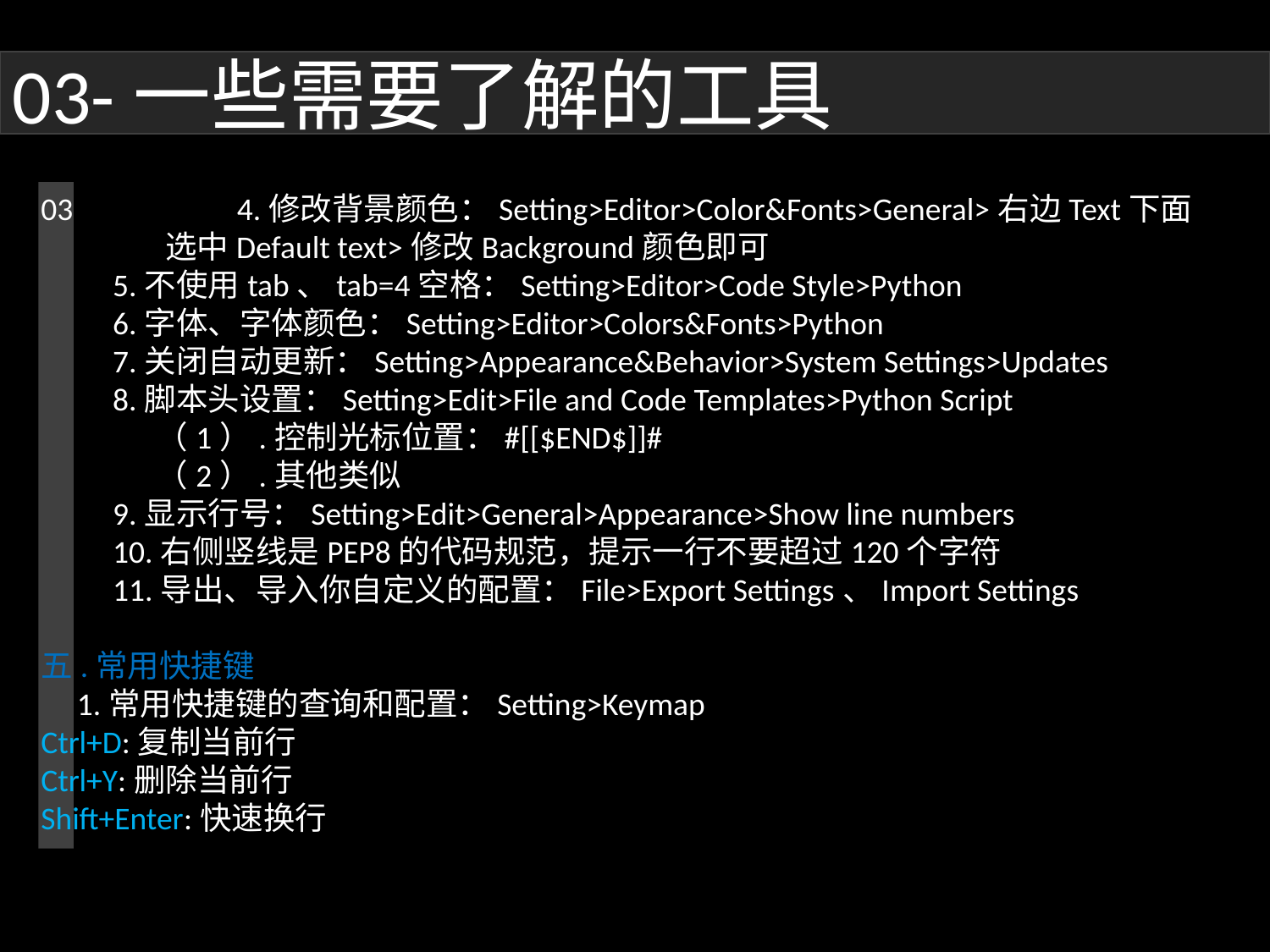

03-一些需要了解的工具
03 	          4.修改背景颜色：Setting>Editor>Color&Fonts>General>右边Text下面选中Default text>修改Background颜色即可
          5.不使用tab、tab=4空格：Setting>Editor>Code Style>Python
          6.字体、字体颜色：Setting>Editor>Colors&Fonts>Python
          7.关闭自动更新：Setting>Appearance&Behavior>System Settings>Updates
          8.脚本头设置：Setting>Edit>File and Code Templates>Python Script
               （1）.控制光标位置：#[[$END$]]#
               （2）.其他类似
          9.显示行号：Setting>Edit>General>Appearance>Show line numbers
          10.右侧竖线是PEP8的代码规范，提示一行不要超过120个字符
          11.导出、导入你自定义的配置：File>Export Settings、Import Settings

五.常用快捷键
     1.常用快捷键的查询和配置：Setting>Keymap
Ctrl+D:复制当前行
Ctrl+Y:删除当前行
Shift+Enter:快速换行